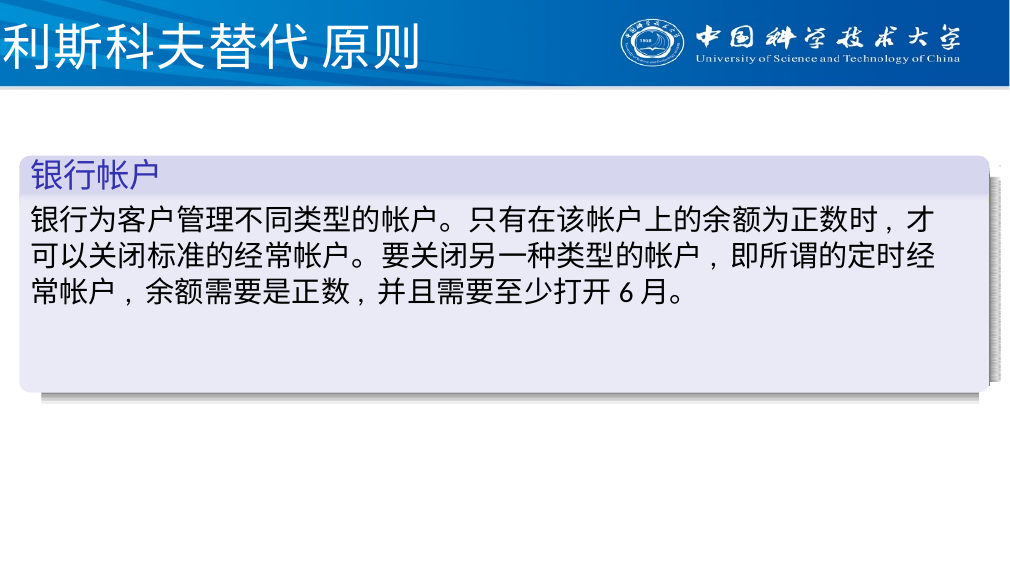

# 利斯科夫替代 原则
银行帐户
银行为客户管理不同类型的帐户。只有在该帐户上的余额为正数时, 才可以关闭标准的经常帐户。要关闭另一种类型的帐户, 即所谓的定时经常帐户, 余额需要是正数, 并且需要至少打开6月。